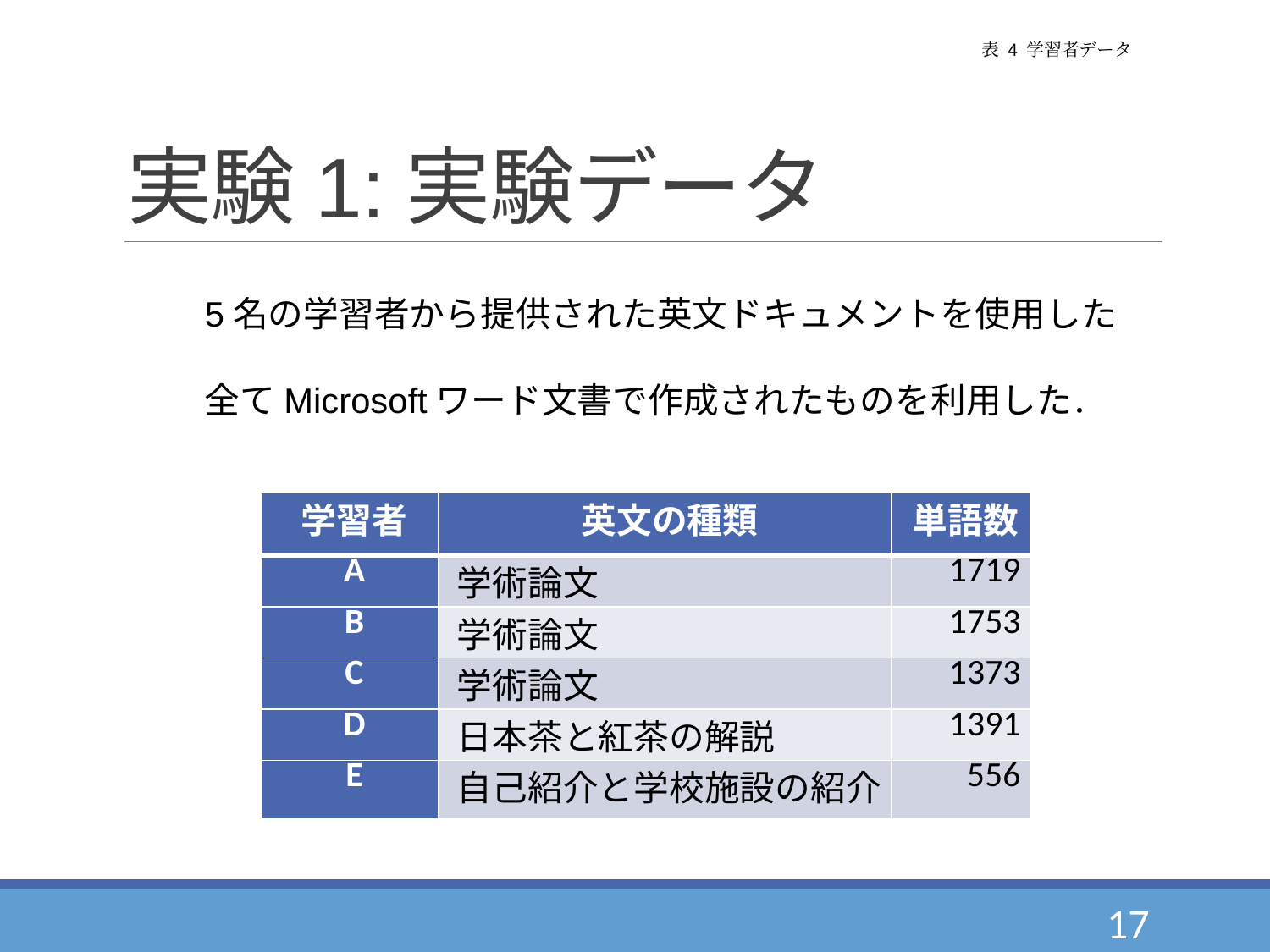

表 4 学習者データ
# 実験1:実験データ
5名の学習者から提供された英文ドキュメントを使用した
全てMicrosoftワード文書で作成されたものを利用した．
| 学習者 | 英文の種類 | 単語数 |
| --- | --- | --- |
| A | 学術論文 | 1719 |
| B | 学術論文 | 1753 |
| C | 学術論文 | 1373 |
| D | 日本茶と紅茶の解説 | 1391 |
| E | 自己紹介と学校施設の紹介 | 556 |
17